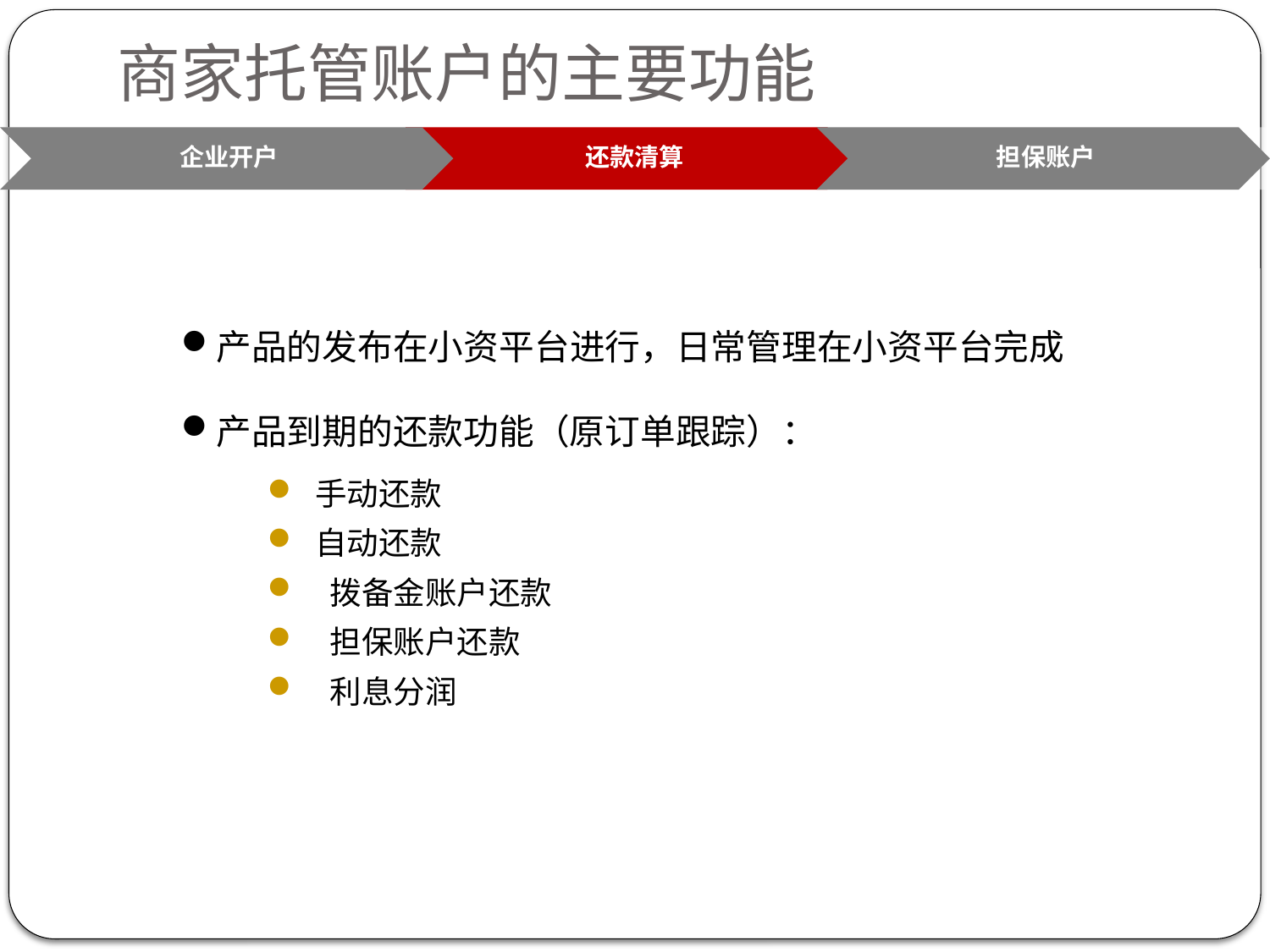

商家托管账户的主要功能
还款清算
企业开户
担保账户
产品的发布在小资平台进行，日常管理在小资平台完成
产品到期的还款功能（原订单跟踪）：
手动还款
自动还款
 拨备金账户还款
 担保账户还款
 利息分润